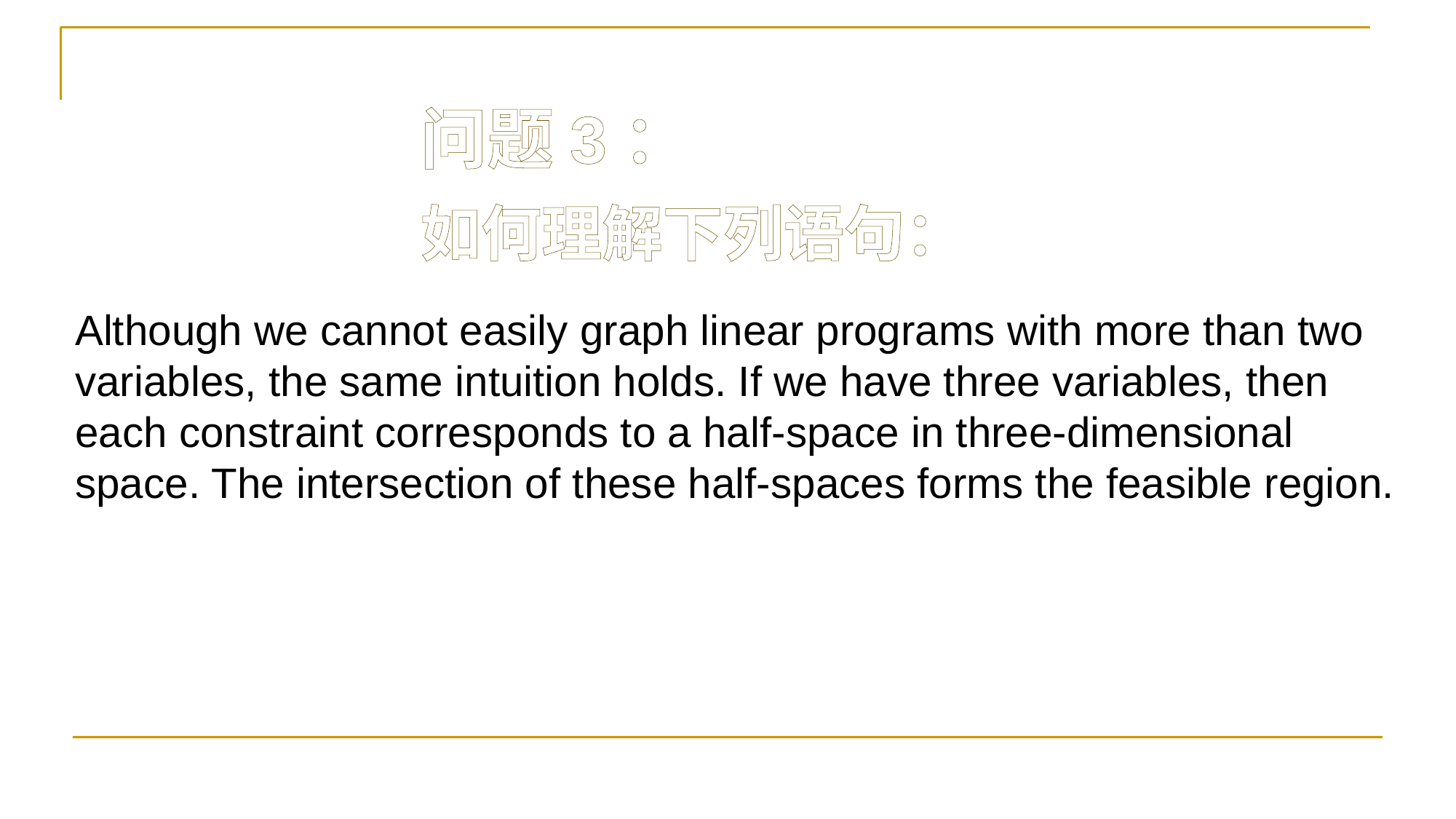

问题3：
如何理解下列语句：
Although we cannot easily graph linear programs with more than two variables, the same intuition holds. If we have three variables, then each constraint corresponds to a half-space in three-dimensional space. The intersection of these half-spaces forms the feasible region.